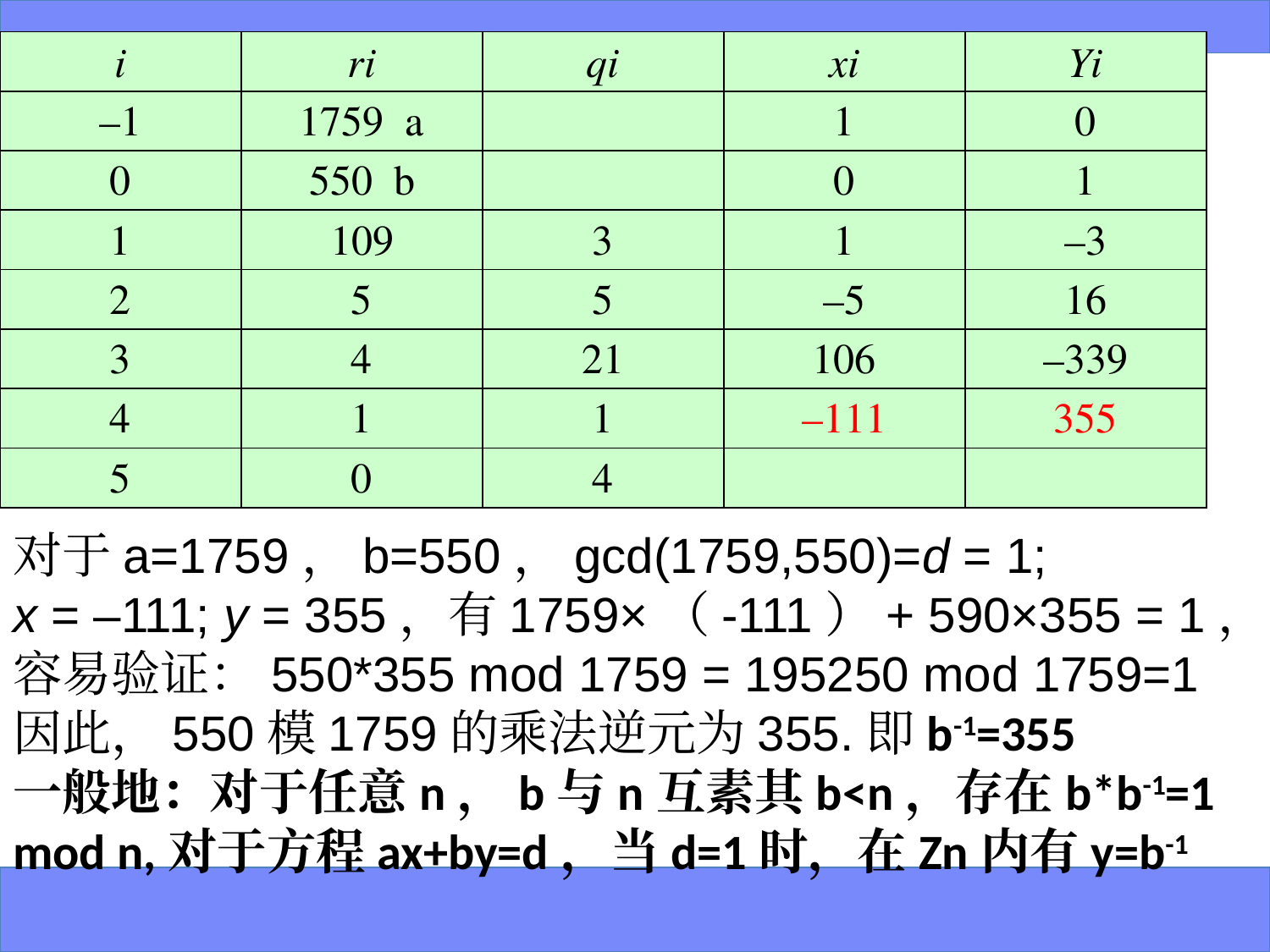

| i | ri | qi | xi | Yi |
| --- | --- | --- | --- | --- |
| –1 | 1759 a |  | 1 | 0 |
| 0 | 550 b |  | 0 | 1 |
| 1 | 109 | 3 | 1 | –3 |
| 2 | 5 | 5 | –5 | 16 |
| 3 | 4 | 21 | 106 | –339 |
| 4 | 1 | 1 | –111 | 355 |
| 5 | 0 | 4 |  |  |
#
对于a=1759，b=550，gcd(1759,550)=d = 1;
x = –111; y = 355，有1759×（-111）+ 590×355 = 1，
容易验证：550*355 mod 1759 = 195250 mod 1759=1
因此，550模1759的乘法逆元为355.即b-1=355
一般地：对于任意n，b与n互素其b<n，存在b*b-1=1 mod n,对于方程ax+by=d，当d=1时，在Zn内有y=b-1